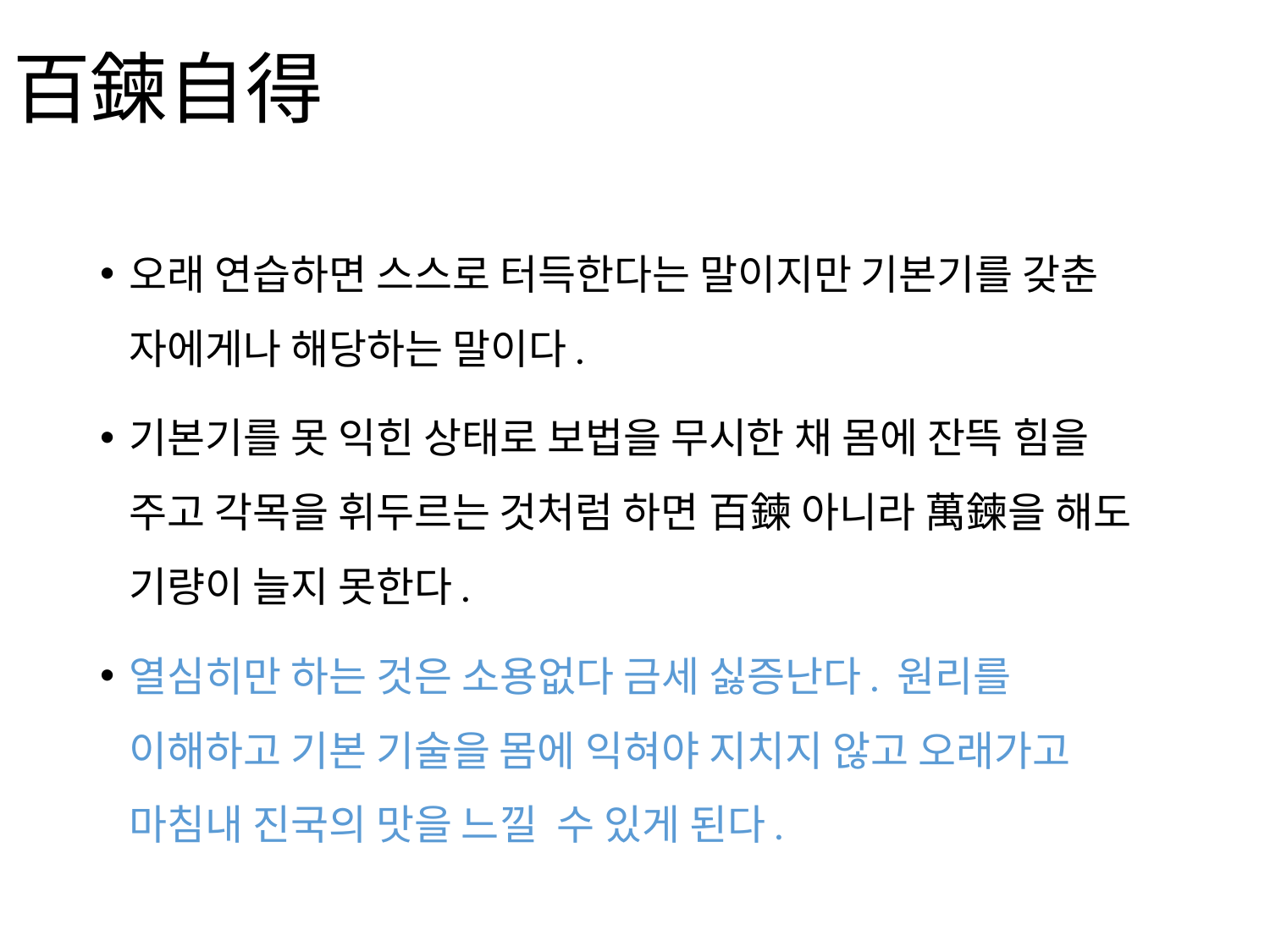

# 百鍊自得
오래 연습하면 스스로 터득한다는 말이지만 기본기를 갖춘 자에게나 해당하는 말이다.
기본기를 못 익힌 상태로 보법을 무시한 채 몸에 잔뜩 힘을 주고 각목을 휘두르는 것처럼 하면 百鍊 아니라 萬鍊을 해도 기량이 늘지 못한다.
열심히만 하는 것은 소용없다 금세 싫증난다. 원리를 이해하고 기본 기술을 몸에 익혀야 지치지 않고 오래가고 마침내 진국의 맛을 느낄  수 있게 된다.